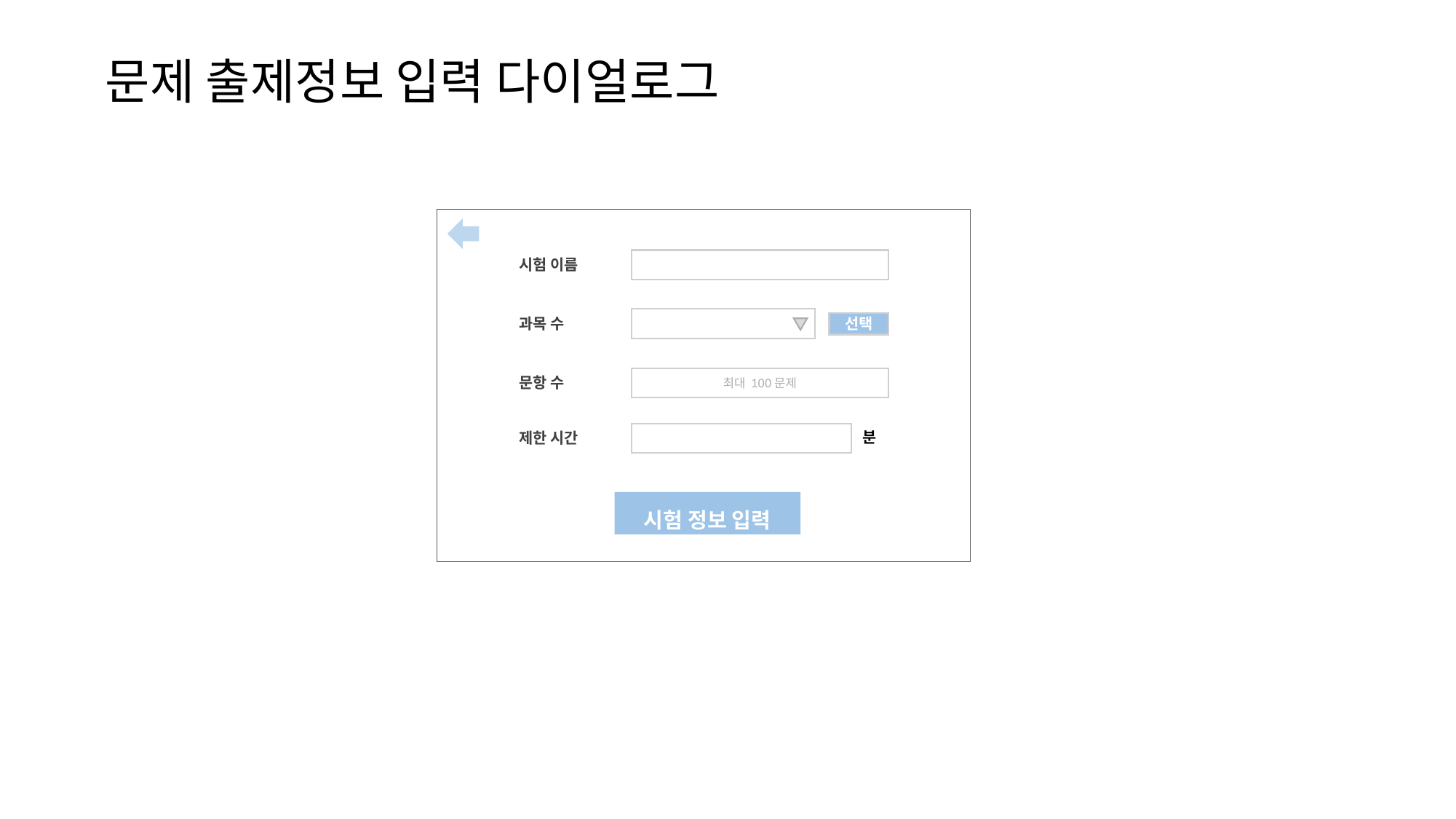

# 문제 출제정보 입력 다이얼로그

시험 이름

과목 수

선택

문항 수

최대 100문제

제한 시간
분

시험 정보 입력